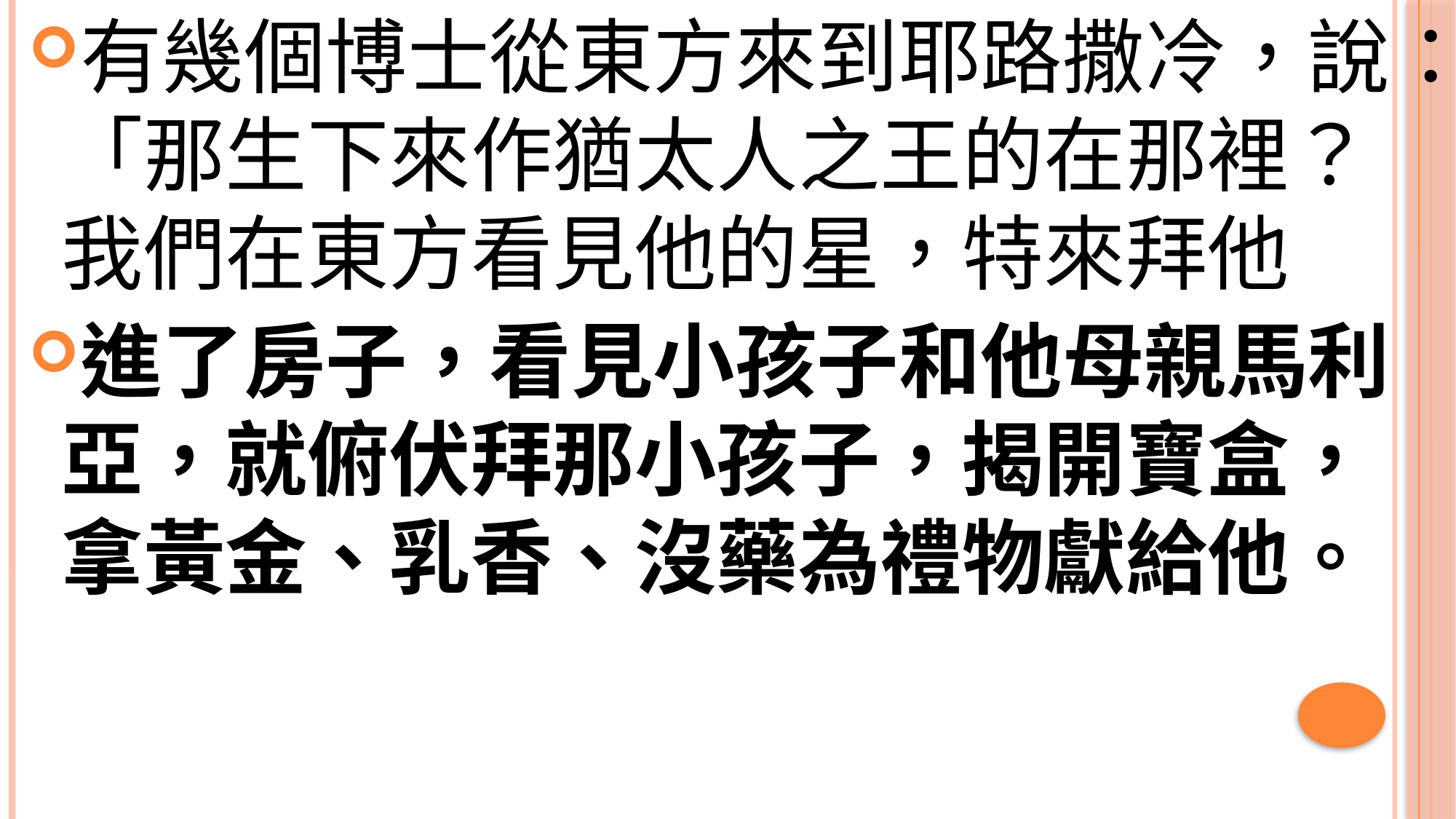

有幾個博士從東方來到耶路撒冷，說：「那生下來作猶太人之王的在那裡？我們在東方看見他的星，特來拜他
進了房子，看見小孩子和他母親馬利亞，就俯伏拜那小孩子，揭開寶盒，拿黃金、乳香、沒藥為禮物獻給他。